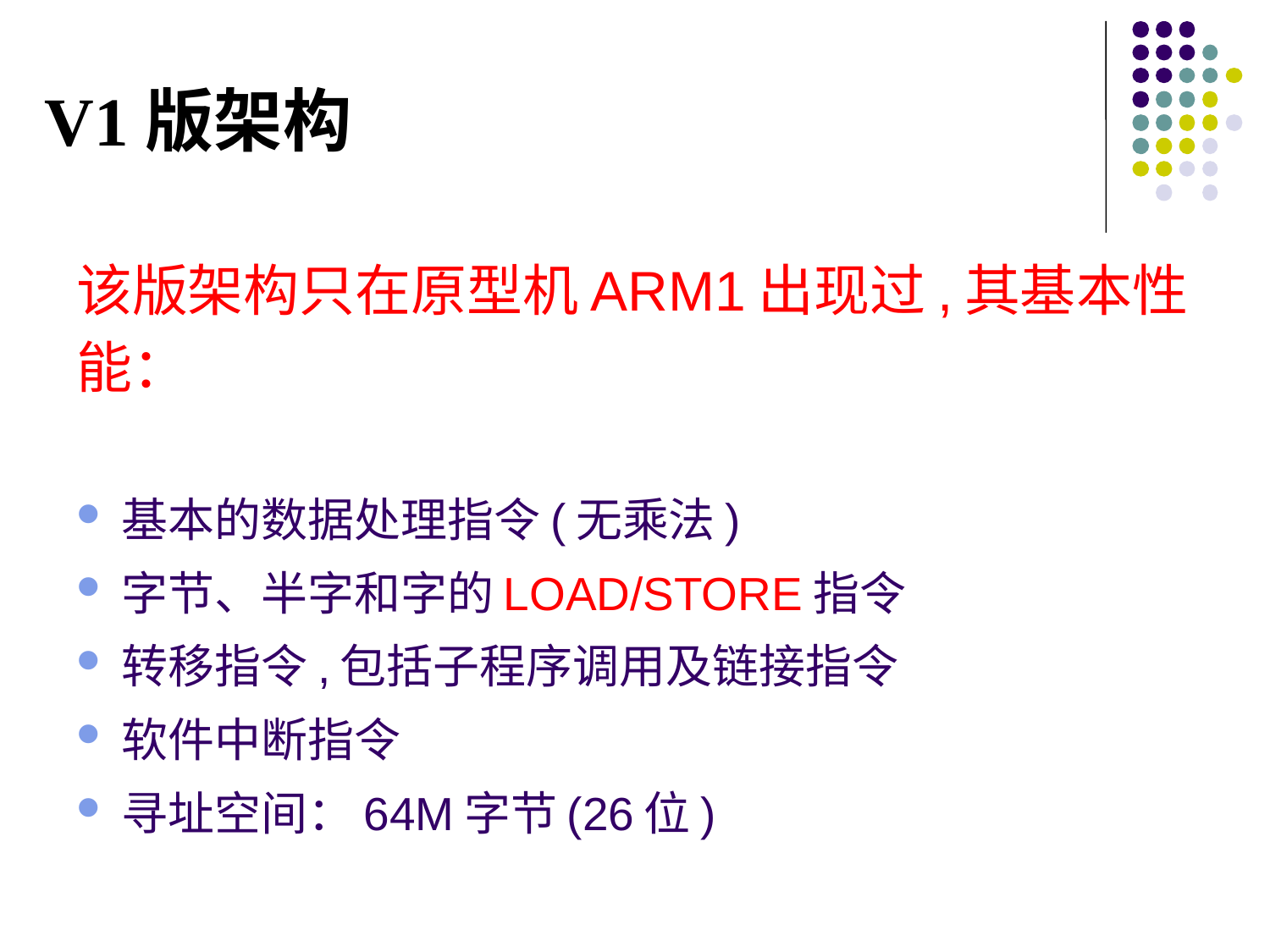

# V1版架构
该版架构只在原型机ARM1出现过,其基本性能：

基本的数据处理指令(无乘法)
字节、半字和字的LOAD/STORE指令
转移指令,包括子程序调用及链接指令
软件中断指令
寻址空间：64M字节(26位)